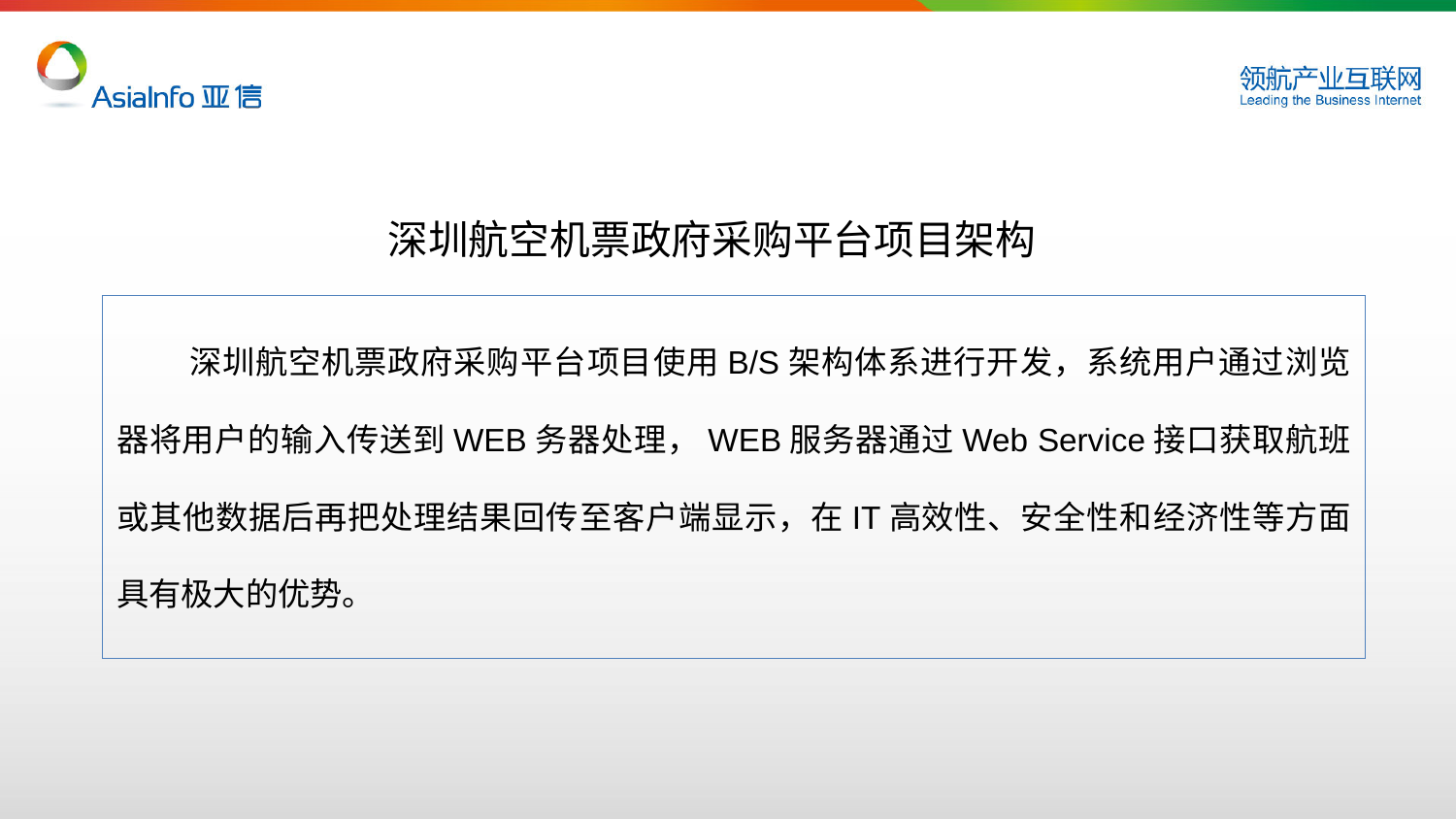

深圳航空机票政府采购平台项目架构
深圳航空机票政府采购平台项目使用B/S架构体系进行开发，系统用户通过浏览器将用户的输入传送到WEB务器处理，WEB服务器通过Web Service接口获取航班或其他数据后再把处理结果回传至客户端显示，在IT高效性、安全性和经济性等方面具有极大的优势。